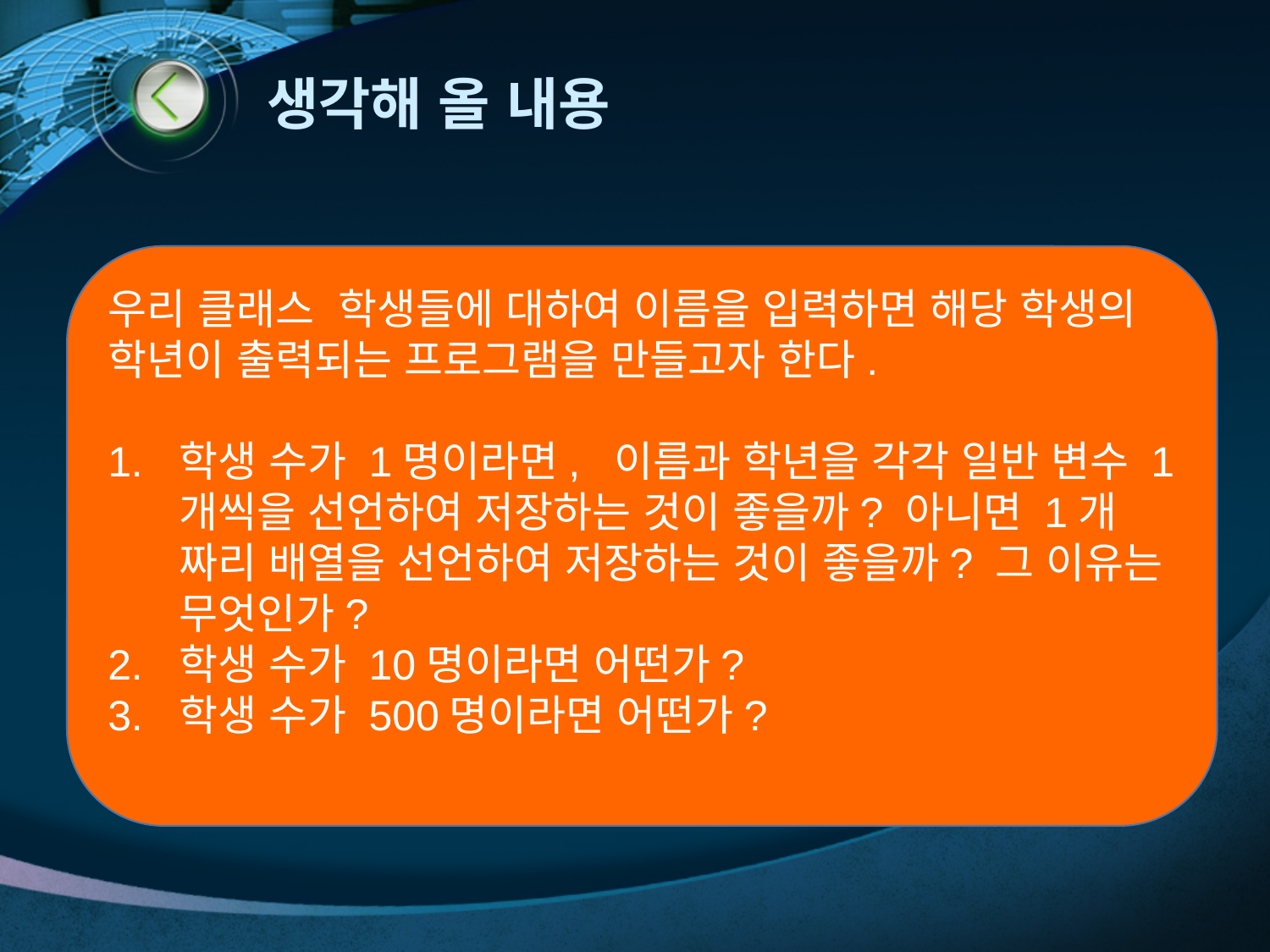

# 생각해 올 내용
우리 클래스  학생들에 대하여 이름을 입력하면 해당 학생의 학년이 출력되는 프로그램을 만들고자 한다.

학생 수가 1명이라면,  이름과 학년을 각각 일반 변수 1개씩을 선언하여 저장하는 것이 좋을까? 아니면 1개 짜리 배열을 선언하여 저장하는 것이 좋을까? 그 이유는 무엇인가?
학생 수가 10명이라면 어떤가?
학생 수가 500명이라면 어떤가?